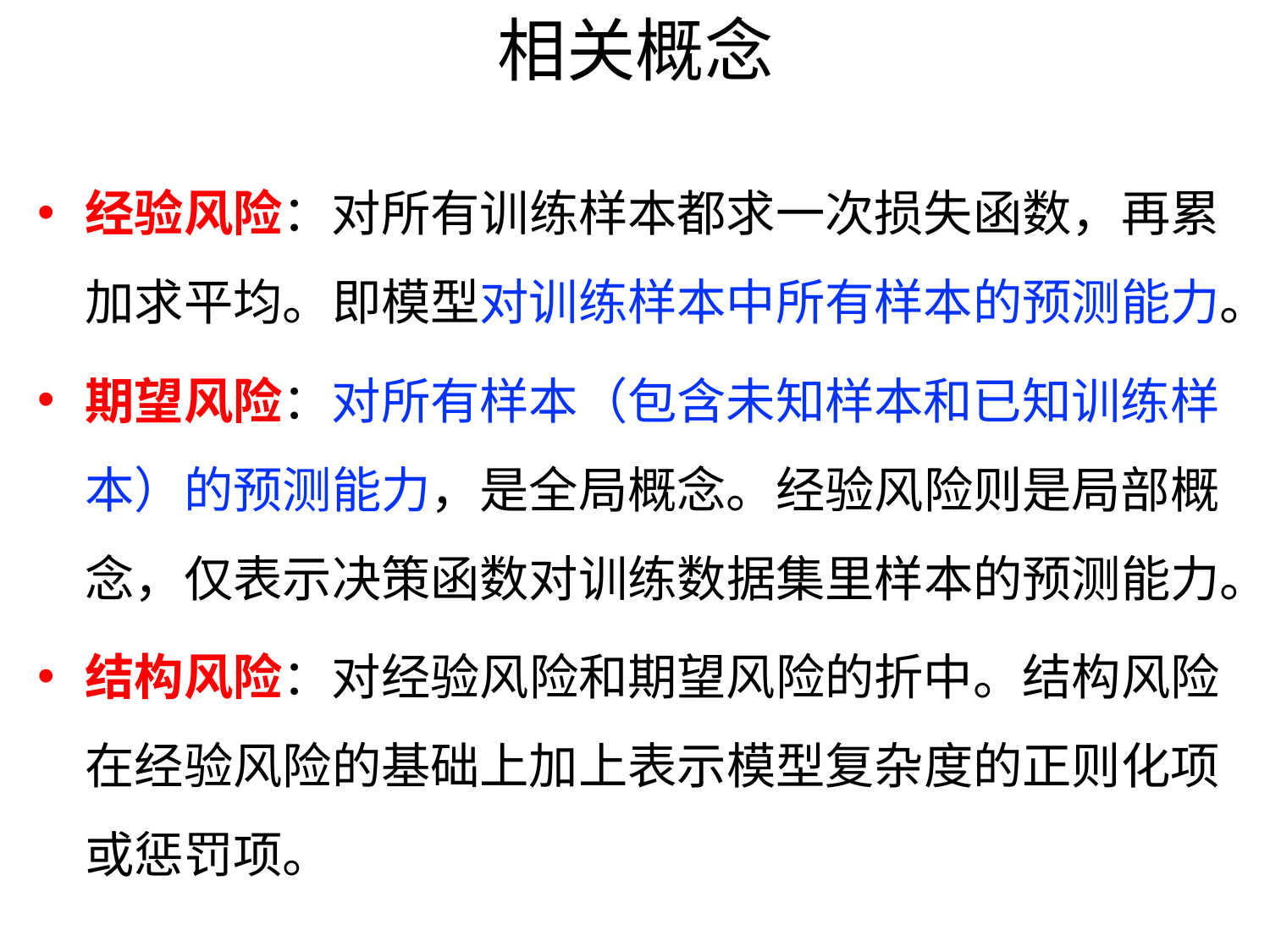

# 相关概念
经验风险：对所有训练样本都求一次损失函数，再累加求平均。即模型对训练样本中所有样本的预测能力。
期望风险：对所有样本（包含未知样本和已知训练样本）的预测能力，是全局概念。经验风险则是局部概念，仅表示决策函数对训练数据集里样本的预测能力。
结构风险：对经验风险和期望风险的折中。结构风险在经验风险的基础上加上表示模型复杂度的正则化项或惩罚项。